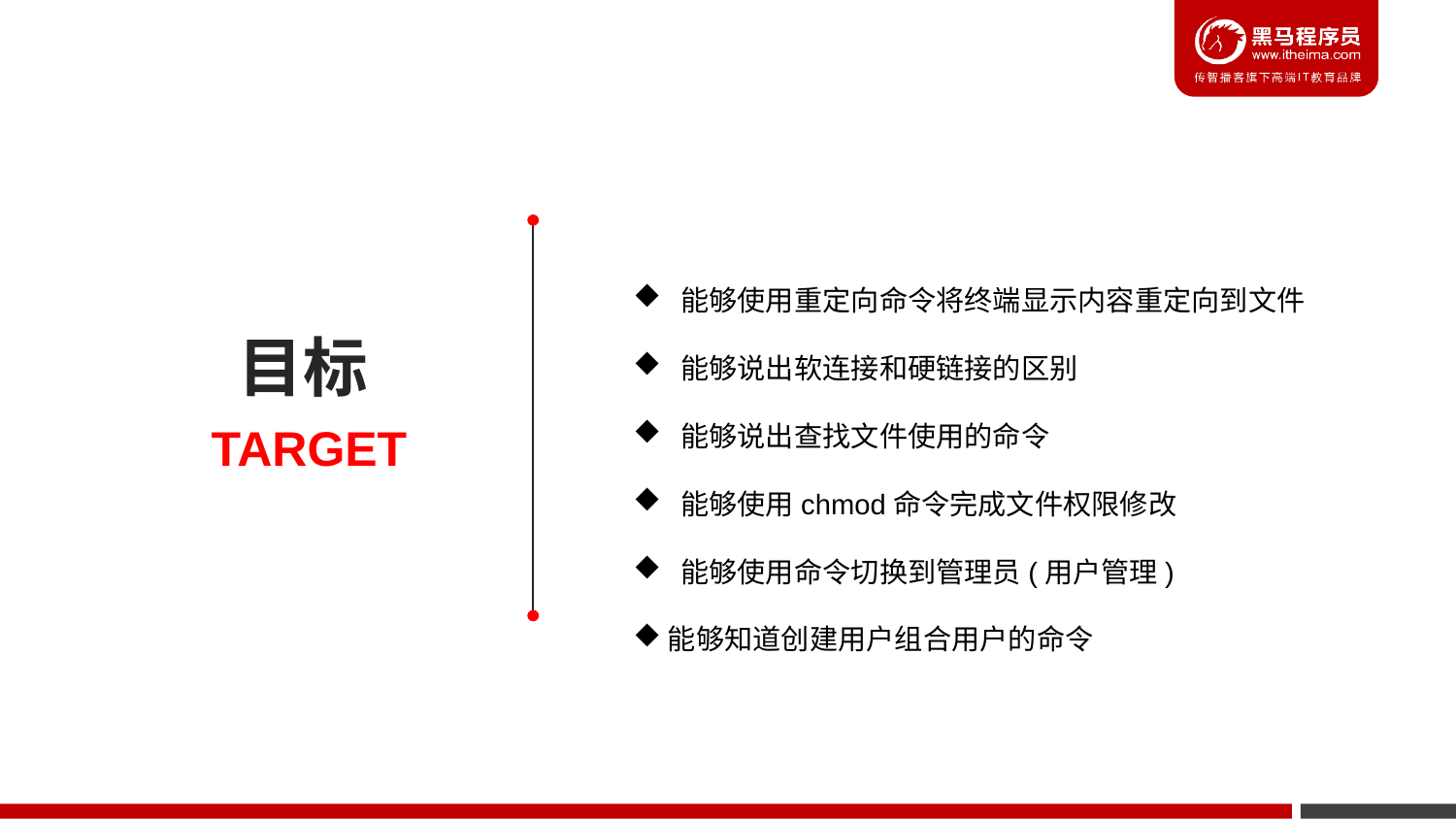

能够使用重定向命令将终端显示内容重定向到文件
 能够说出软连接和硬链接的区别
 能够说出查找文件使用的命令
 能够使用chmod命令完成文件权限修改
 能够使用命令切换到管理员(用户管理)
能够知道创建用户组合用户的命令
目标
TARGET